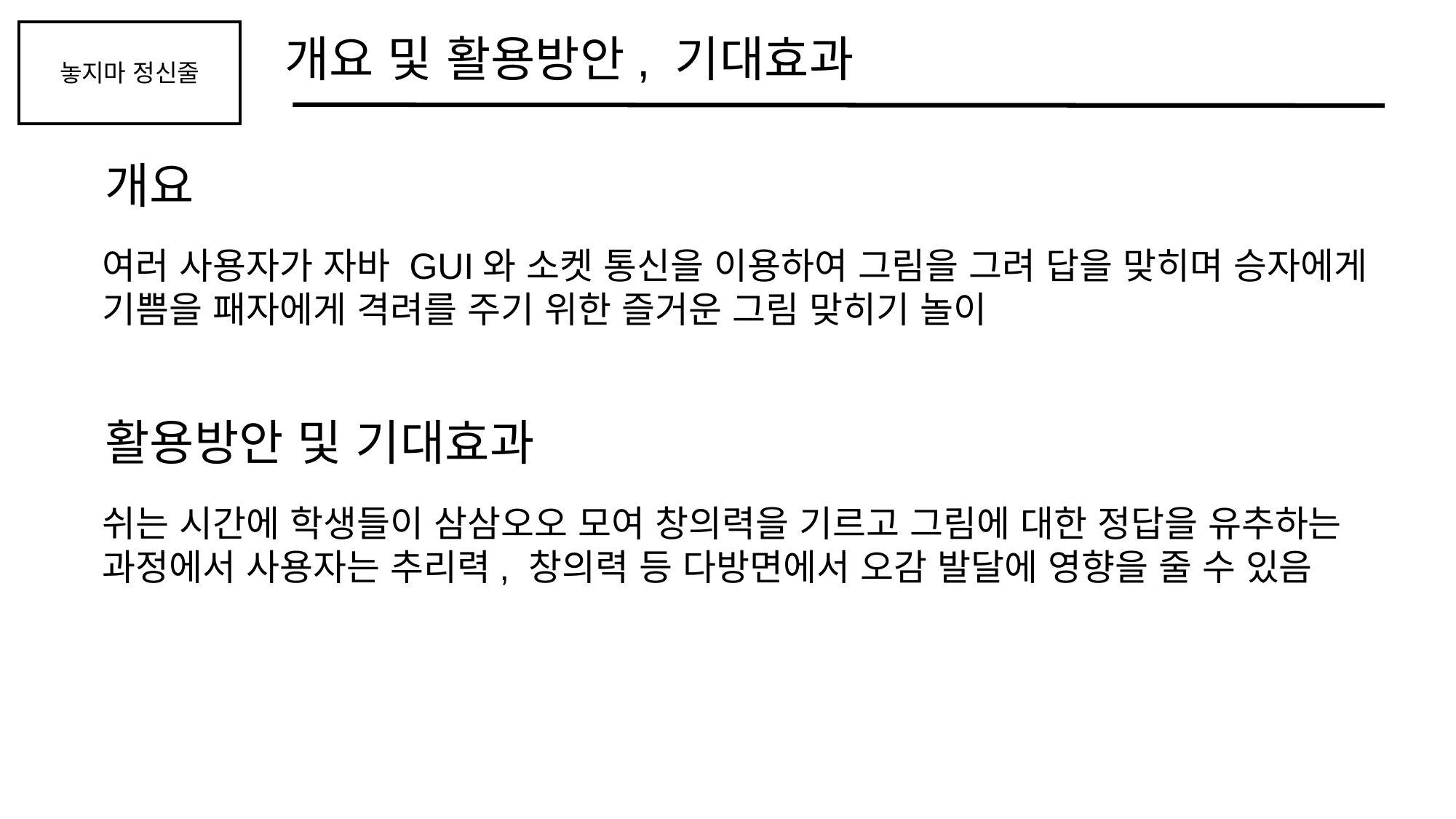

놓지마 정신줄
개요 및 활용방안, 기대효과
개요
여러 사용자가 자바 GUI와 소켓 통신을 이용하여 그림을 그려 답을 맞히며 승자에게 기쁨을 패자에게 격려를 주기 위한 즐거운 그림 맞히기 놀이
활용방안 및 기대효과
쉬는 시간에 학생들이 삼삼오오 모여 창의력을 기르고 그림에 대한 정답을 유추하는 과정에서 사용자는 추리력, 창의력 등 다방면에서 오감 발달에 영향을 줄 수 있음